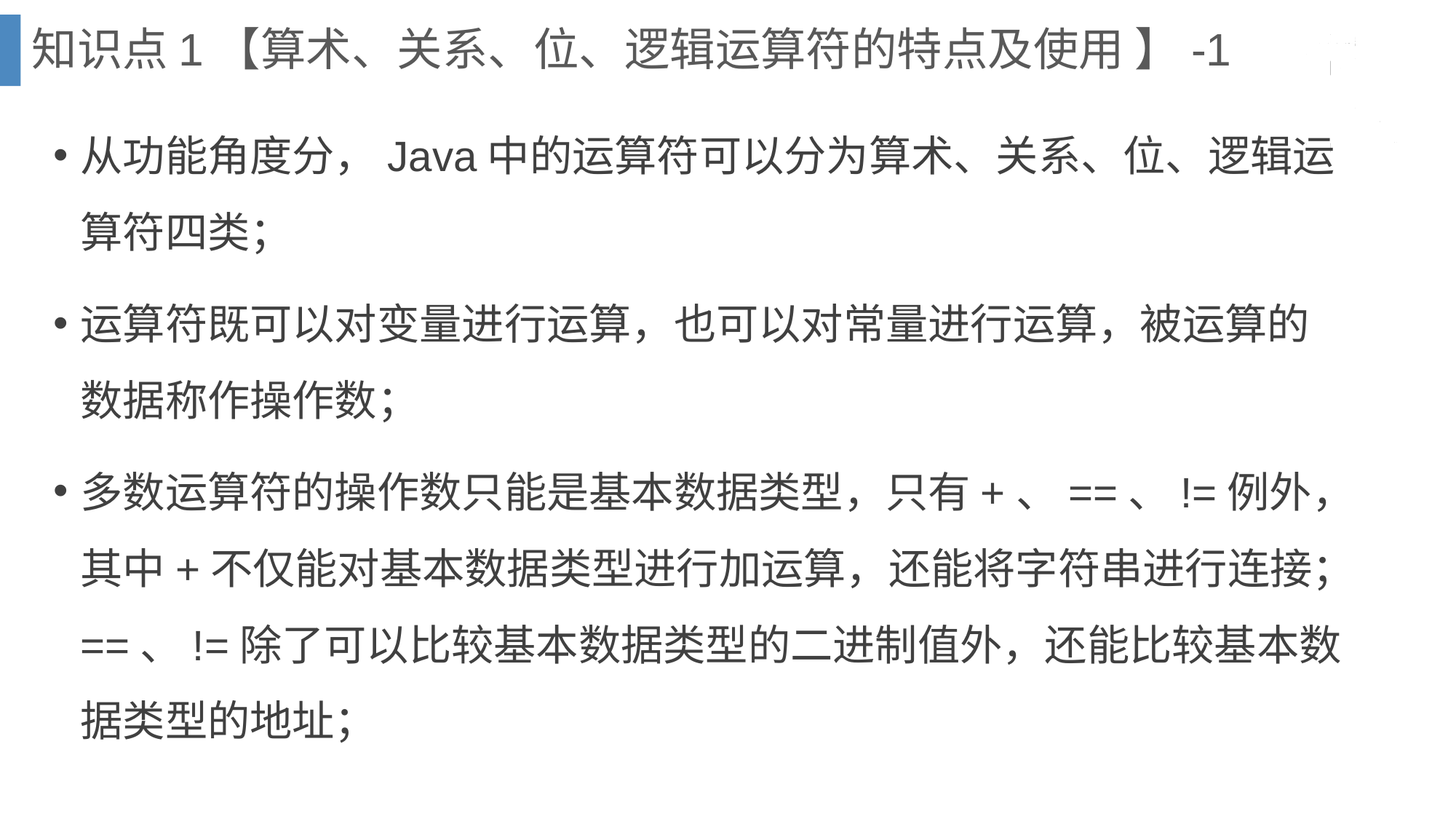

知识点1【算术、关系、位、逻辑运算符的特点及使用 】-1
从功能角度分，Java中的运算符可以分为算术、关系、位、逻辑运算符四类；
运算符既可以对变量进行运算，也可以对常量进行运算，被运算的数据称作操作数；
多数运算符的操作数只能是基本数据类型，只有+、==、!=例外，其中+不仅能对基本数据类型进行加运算，还能将字符串进行连接；==、!=除了可以比较基本数据类型的二进制值外，还能比较基本数据类型的地址；